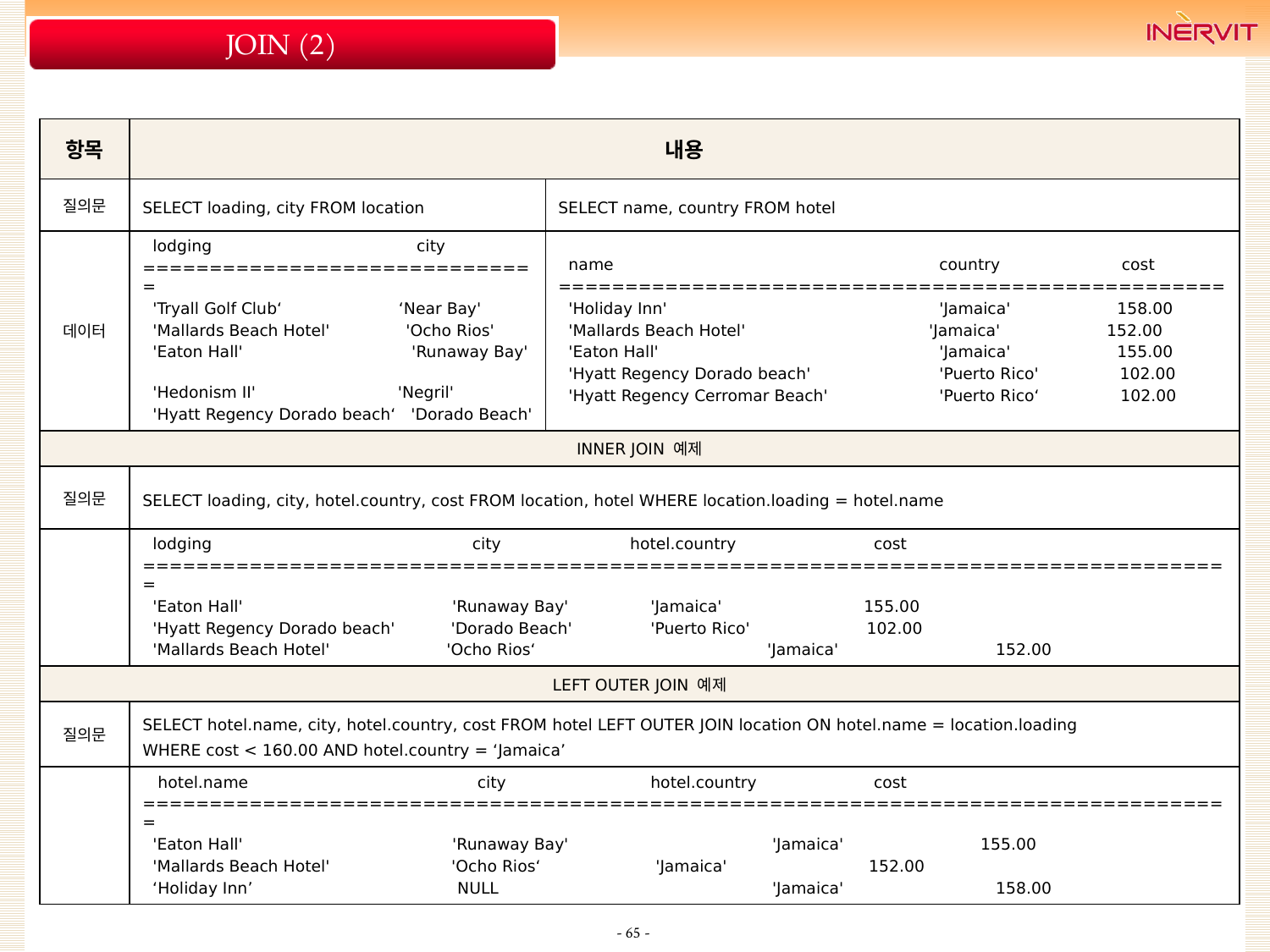

# JOIN (2)
| 항목 | 내용 |  |
| --- | --- | --- |
| 질의문 | SELECT loading, city FROM location | SELECT name, country FROM hotel |
| 데이터 | lodging city ============================== 'Tryall Golf Club‘ ‘Near Bay' 'Mallards Beach Hotel' 'Ocho Rios' 'Eaton Hall' 'Runaway Bay' 'Hedonism II' 'Negril' 'Hyatt Regency Dorado beach‘ 'Dorado Beach' | name country cost ================================================== 'Holiday Inn' 'Jamaica' 158.00 'Mallards Beach Hotel' 'Jamaica' 152.00 'Eaton Hall' 'Jamaica' 155.00 'Hyatt Regency Dorado beach' 'Puerto Rico' 102.00 'Hyatt Regency Cerromar Beach' 'Puerto Rico‘ 102.00 |
| INNER JOIN 예제 |  |  |
| 질의문 | SELECT loading, city, hotel.country, cost FROM location, hotel WHERE location.loading = hotel.name |  |
|  | lodging city hotel.country cost ================================================================================== 'Eaton Hall' 'Runaway Bay' 'Jamaica' 155.00 'Hyatt Regency Dorado beach' 'Dorado Beach' 'Puerto Rico' 102.00 'Mallards Beach Hotel' 'Ocho Rios‘ 'Jamaica' 152.00 |  |
| LEFT OUTER JOIN 예제 |  |  |
| 질의문 | SELECT hotel.name, city, hotel.country, cost FROM hotel LEFT OUTER JOIN location ON hotel.name = location.loading WHERE cost < 160.00 AND hotel.country = ‘Jamaica’ |  |
|  | hotel.name city hotel.country cost ================================================================================== 'Eaton Hall' 'Runaway Bay' 'Jamaica' 155.00 'Mallards Beach Hotel' 'Ocho Rios‘ 'Jamaica' 152.00 ‘Holiday Inn’ NULL 'Jamaica' 158.00 |  |
- 65 -